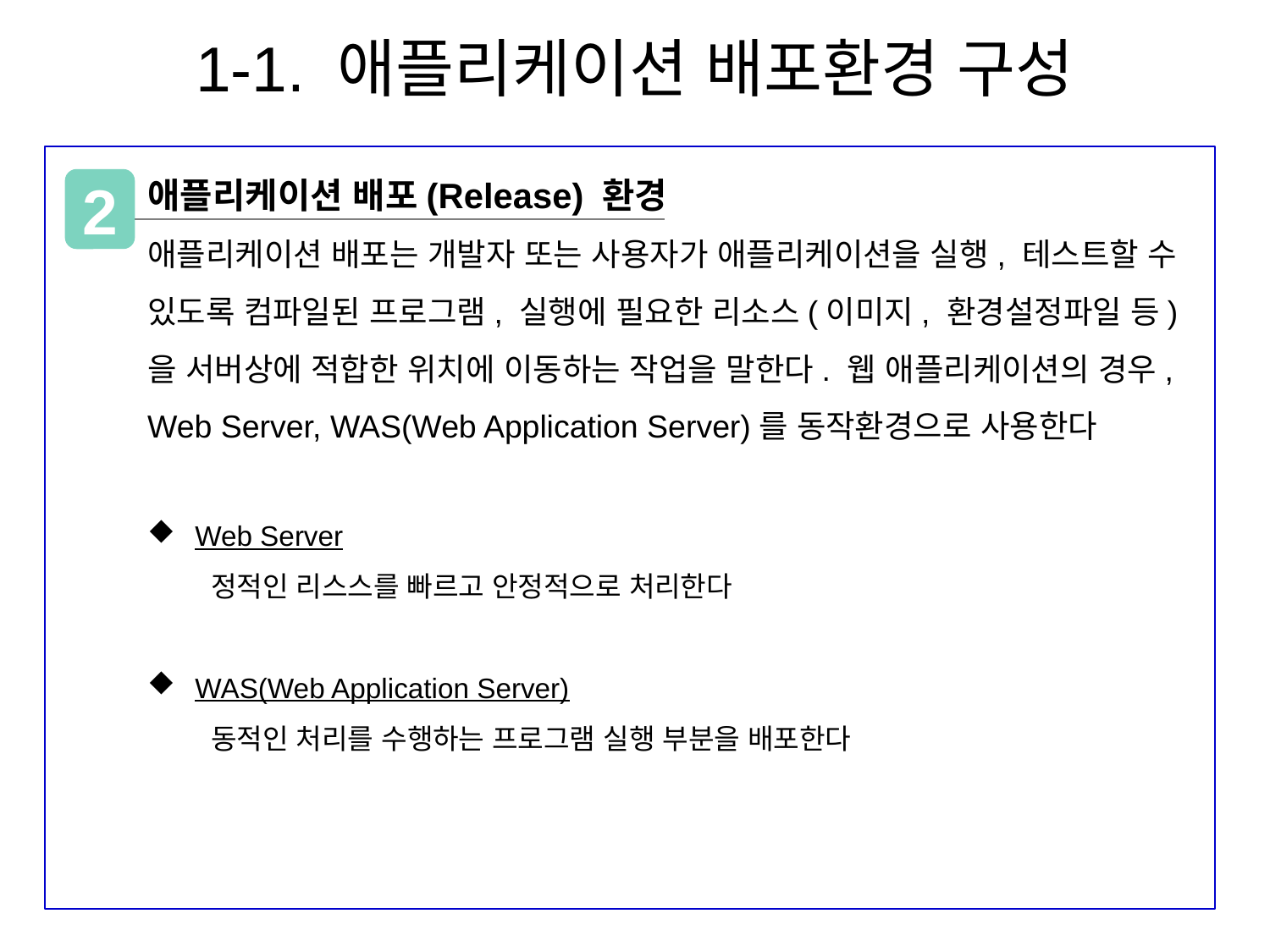

# 1-1. 애플리케이션 배포환경 구성
애플리케이션 배포(Release) 환경
애플리케이션 배포는 개발자 또는 사용자가 애플리케이션을 실행, 테스트할 수 있도록 컴파일된 프로그램, 실행에 필요한 리소스(이미지, 환경설정파일 등)을 서버상에 적합한 위치에 이동하는 작업을 말한다. 웹 애플리케이션의 경우, Web Server, WAS(Web Application Server)를 동작환경으로 사용한다

Web Server
정적인 리스스를 빠르고 안정적으로 처리한다

WAS(Web Application Server)
동적인 처리를 수행하는 프로그램 실행 부분을 배포한다

2